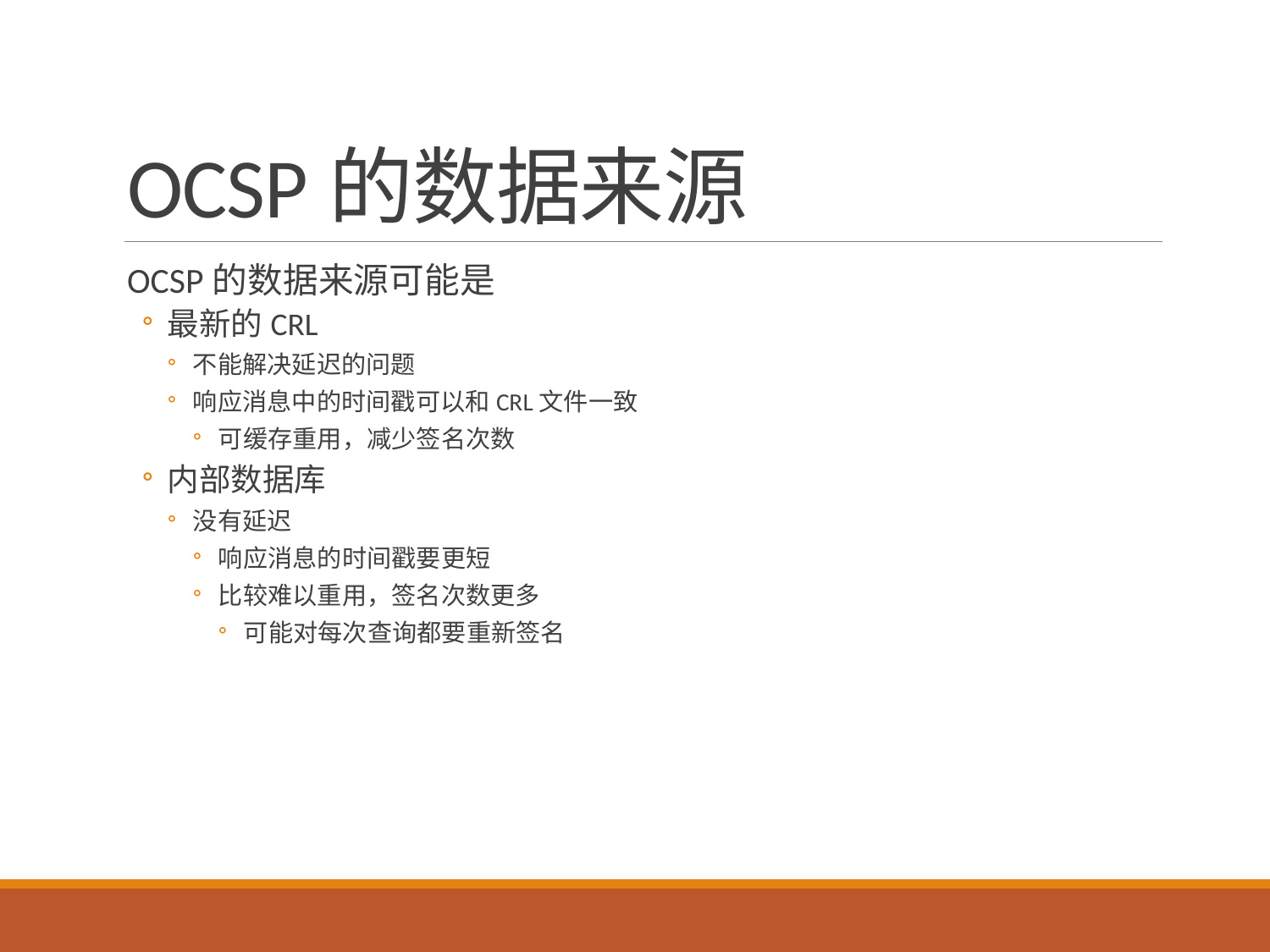

# OCSP的数据来源
OCSP的数据来源可能是
最新的CRL
不能解决延迟的问题
响应消息中的时间戳可以和CRL文件一致
可缓存重用，减少签名次数
内部数据库
没有延迟
响应消息的时间戳要更短
比较难以重用，签名次数更多
可能对每次查询都要重新签名
103